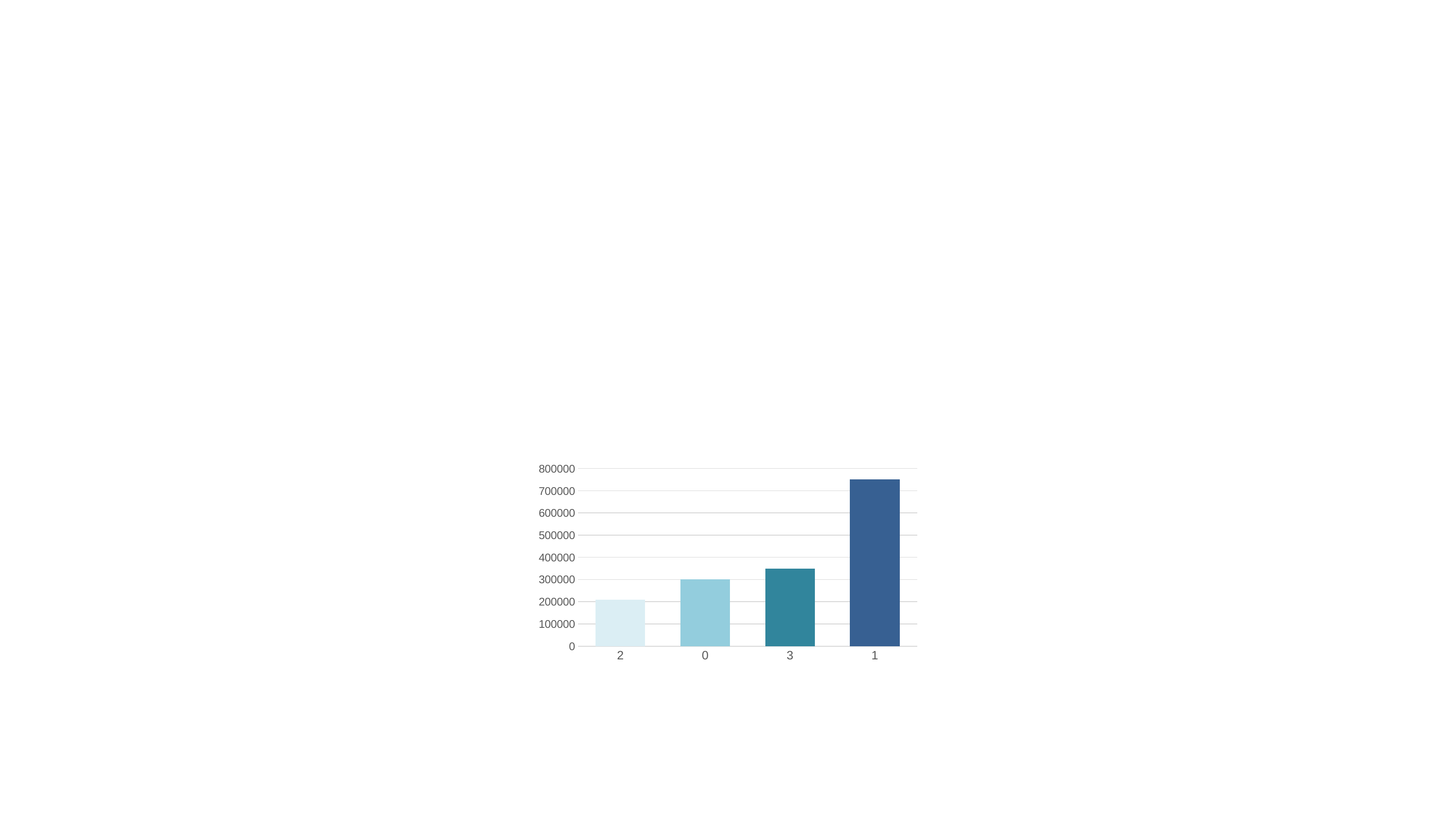

### Chart

| Category | 계열 1 |
|---|---|
| 2 | 210000.0 |
| 0 | 300000.0 |
| 3 | 350000.0 |
| 1 | 750000.0 |